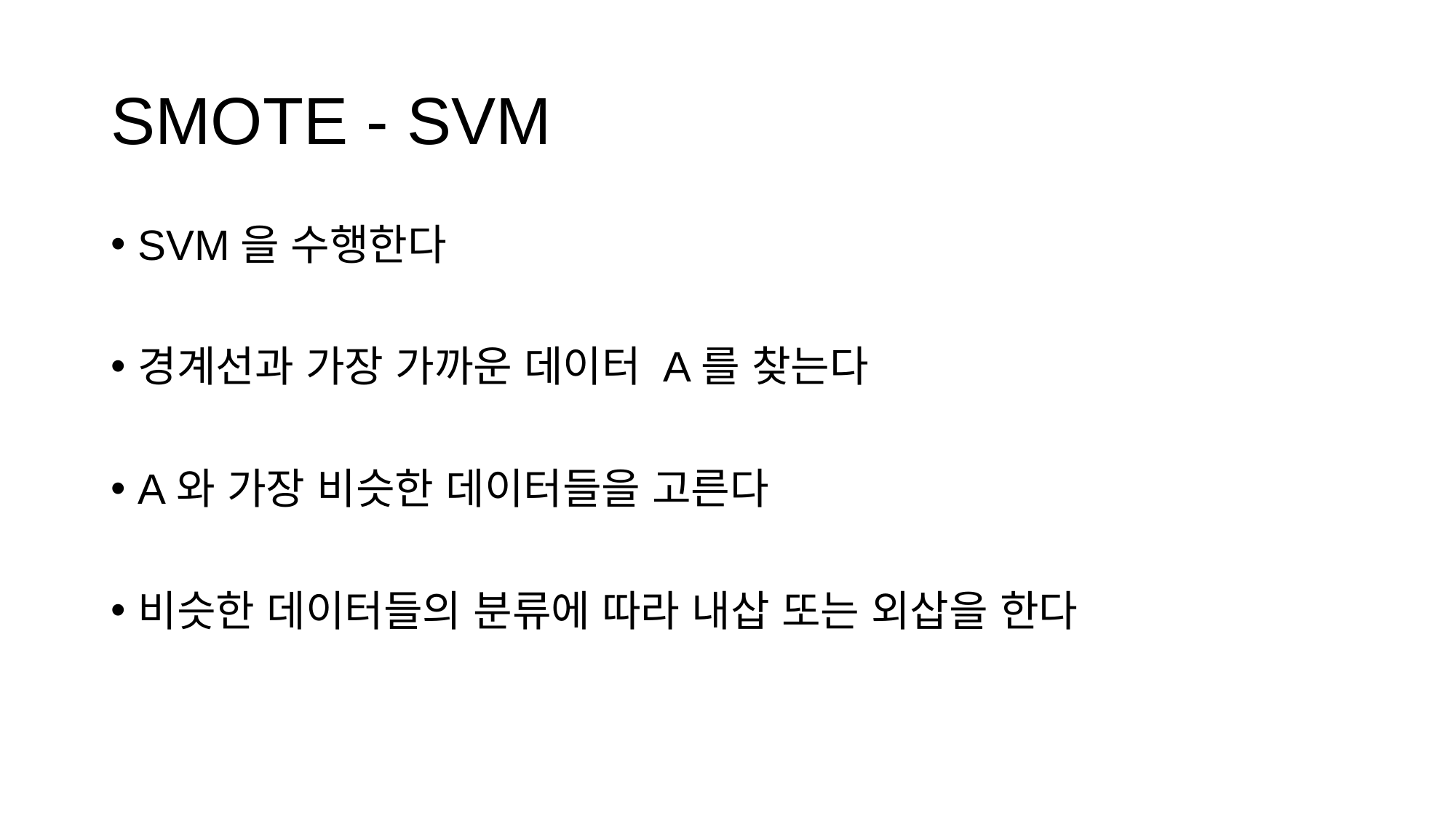

# SMOTE - SVM
SVM을 수행한다

경계선과 가장 가까운 데이터 A를 찾는다

A와 가장 비슷한 데이터들을 고른다

비슷한 데이터들의 분류에 따라 내삽 또는 외삽을 한다